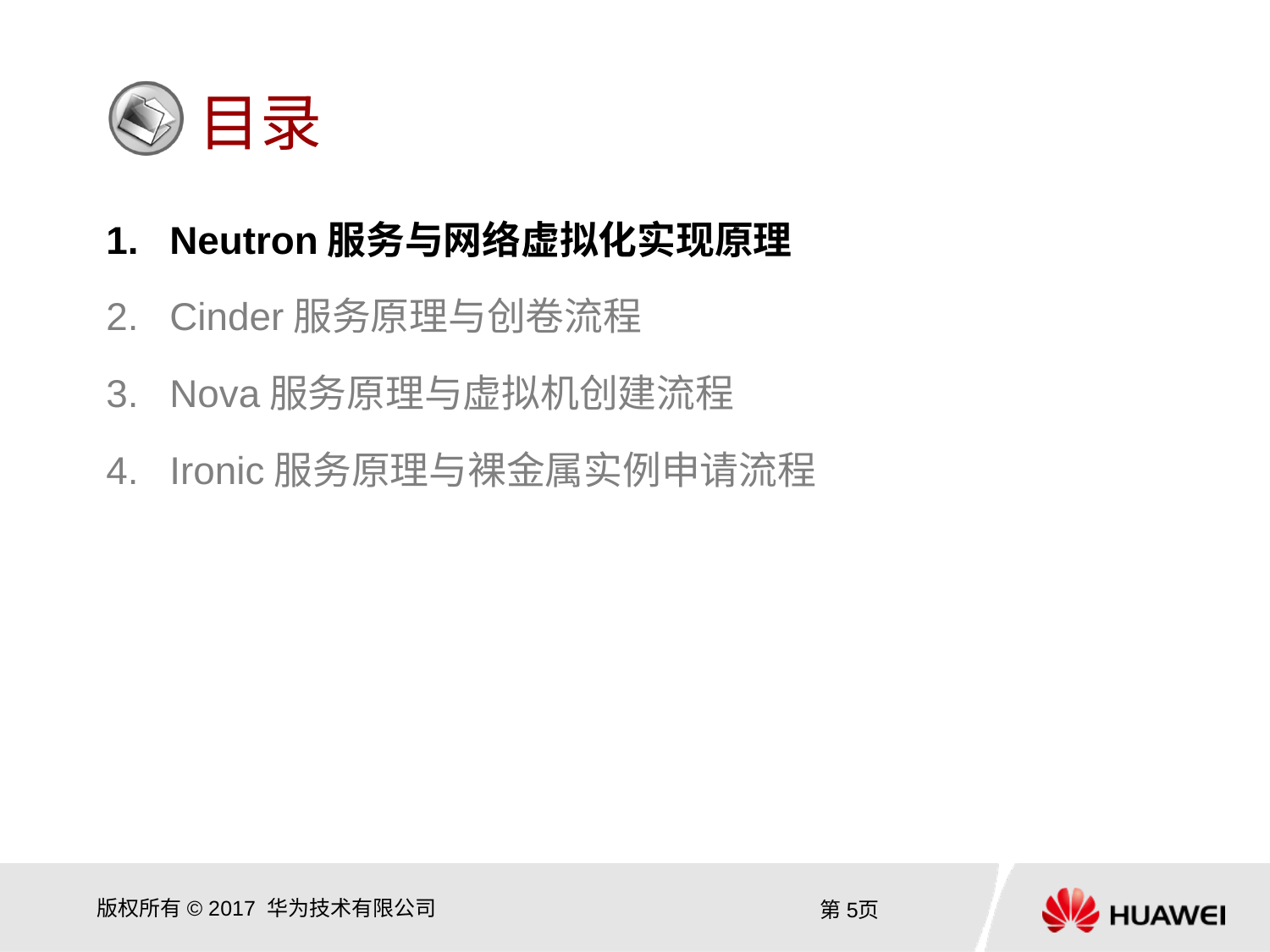

Neutron服务与网络虚拟化实现原理
Cinder服务原理与创卷流程
Nova服务原理与虚拟机创建流程
Ironic服务原理与裸金属实例申请流程